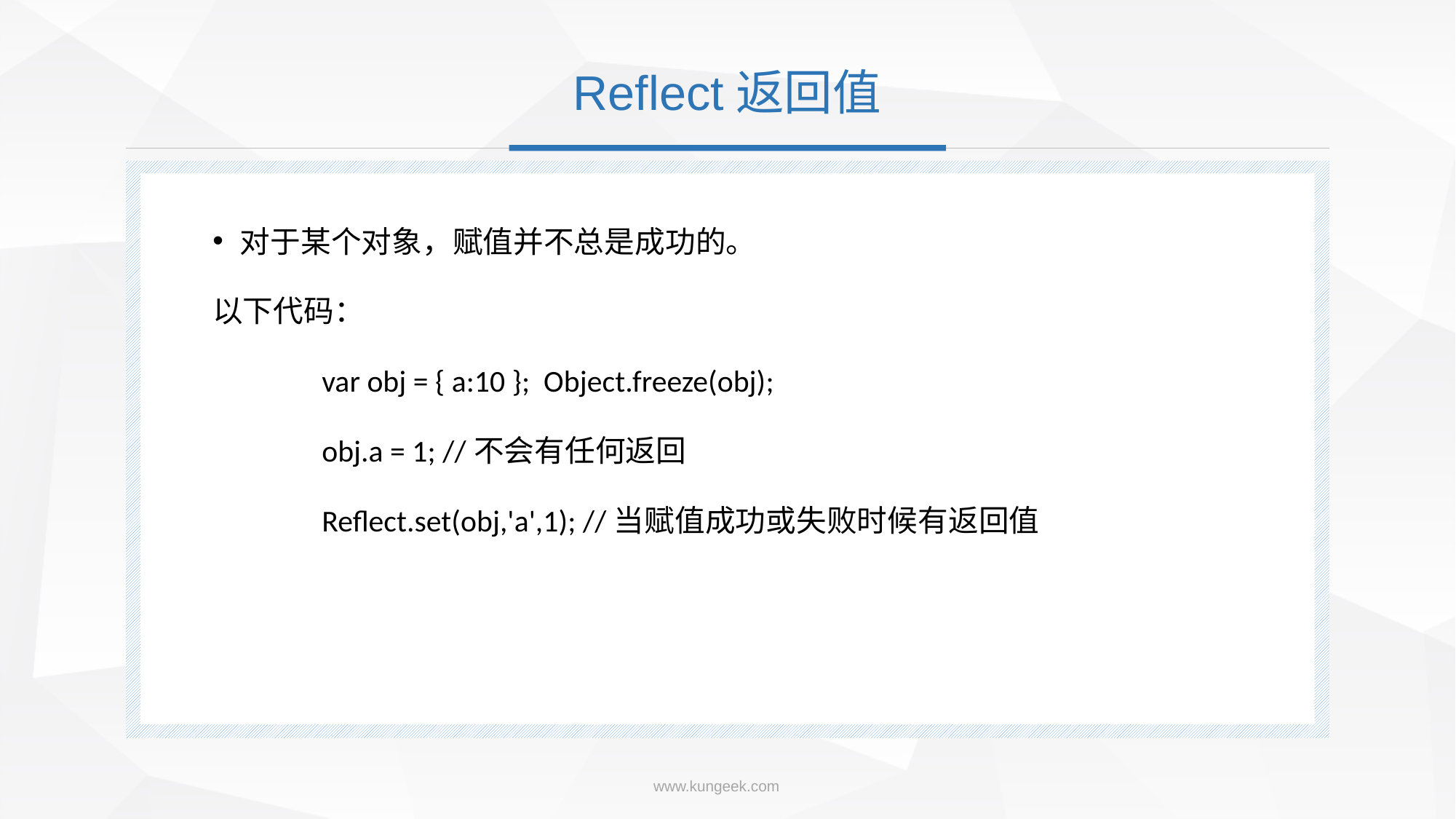

# Reflect返回值
对于某个对象，赋值并不总是成功的。
以下代码：
	var obj = { a:10 };  Object.freeze(obj);
	obj.a = 1; //不会有任何返回
	Reflect.set(obj,'a',1); //当赋值成功或失败时候有返回值